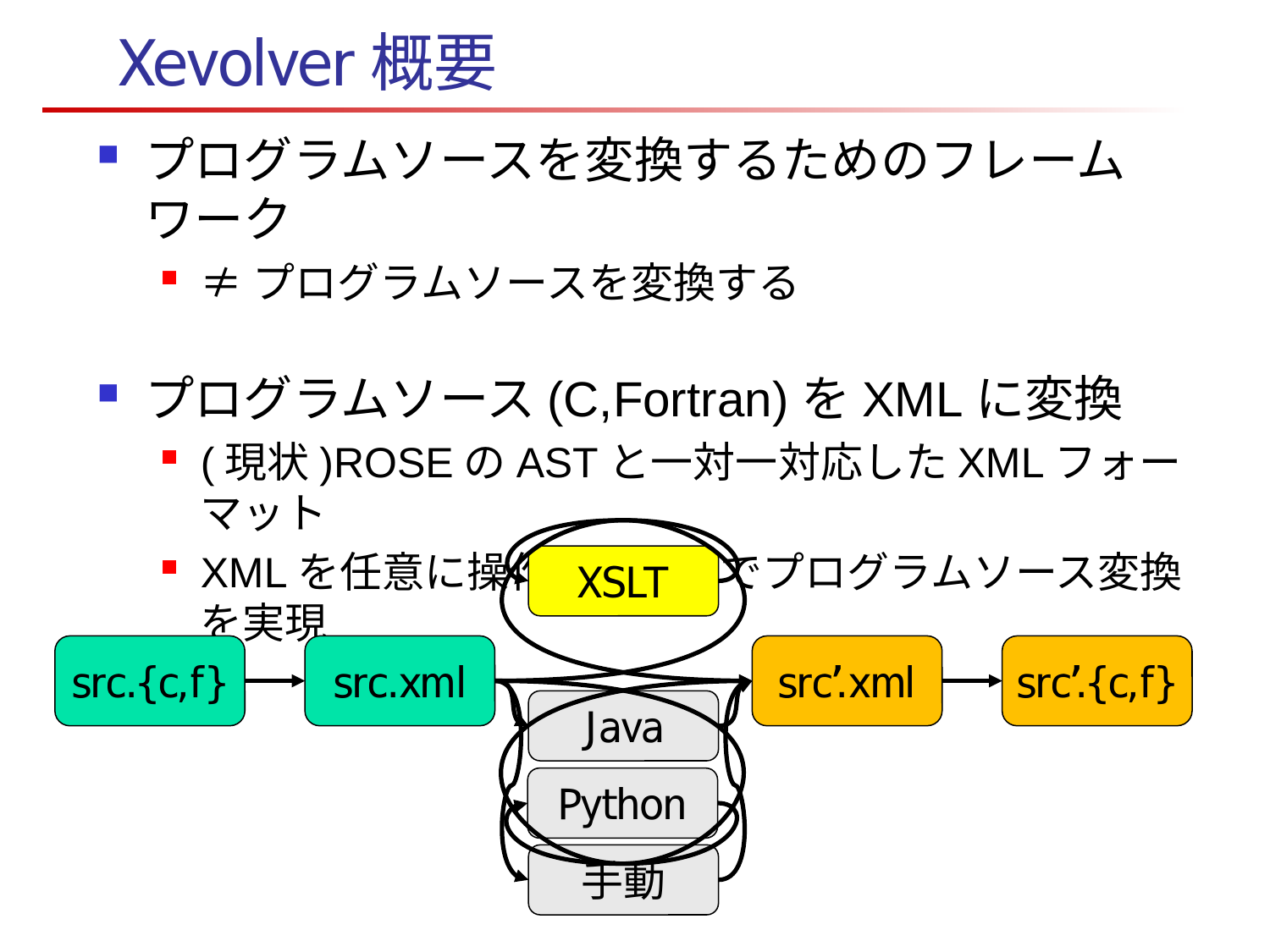

# Xevolver概要
プログラムソースを変換するためのフレームワーク
≠プログラムソースを変換する
プログラムソース(C,Fortran)をXMLに変換
(現状)ROSEのASTと一対一対応したXMLフォーマット
XMLを任意に操作することでプログラムソース変換を実現
XSLT
src.{c,f}
src.xml
src’.xml
src’.{c,f}
Java
Python
手動